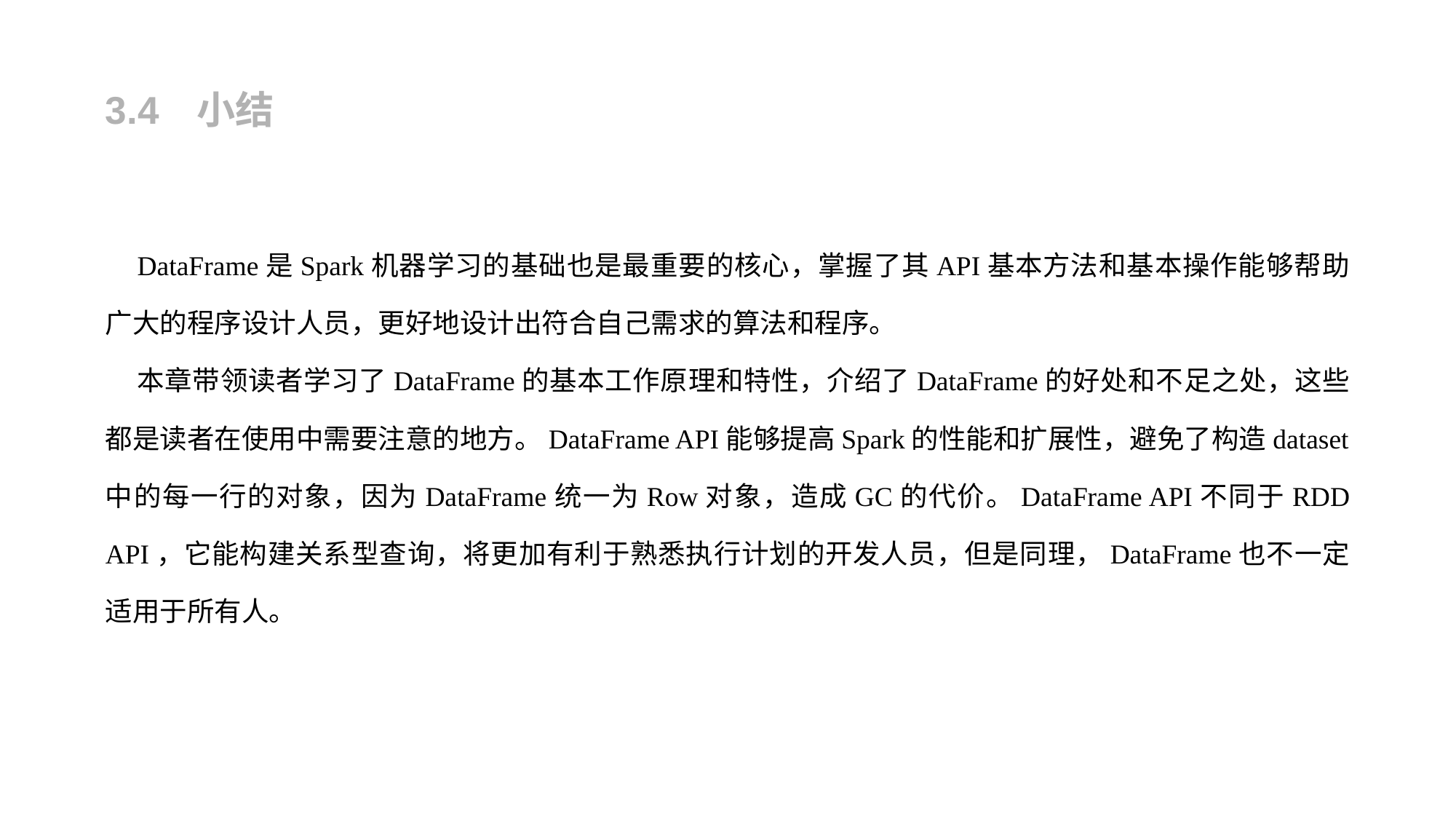

# 3.4  小结
DataFrame是Spark机器学习的基础也是最重要的核心，掌握了其API基本方法和基本操作能够帮助广大的程序设计人员，更好地设计出符合自己需求的算法和程序。
本章带领读者学习了DataFrame的基本工作原理和特性，介绍了DataFrame的好处和不足之处，这些都是读者在使用中需要注意的地方。DataFrame API能够提高Spark的性能和扩展性，避免了构造dataset中的每一行的对象，因为DataFrame统一为Row对象，造成GC的代价。DataFrame API不同于RDD API，它能构建关系型查询，将更加有利于熟悉执行计划的开发人员，但是同理，DataFrame也不一定适用于所有人。